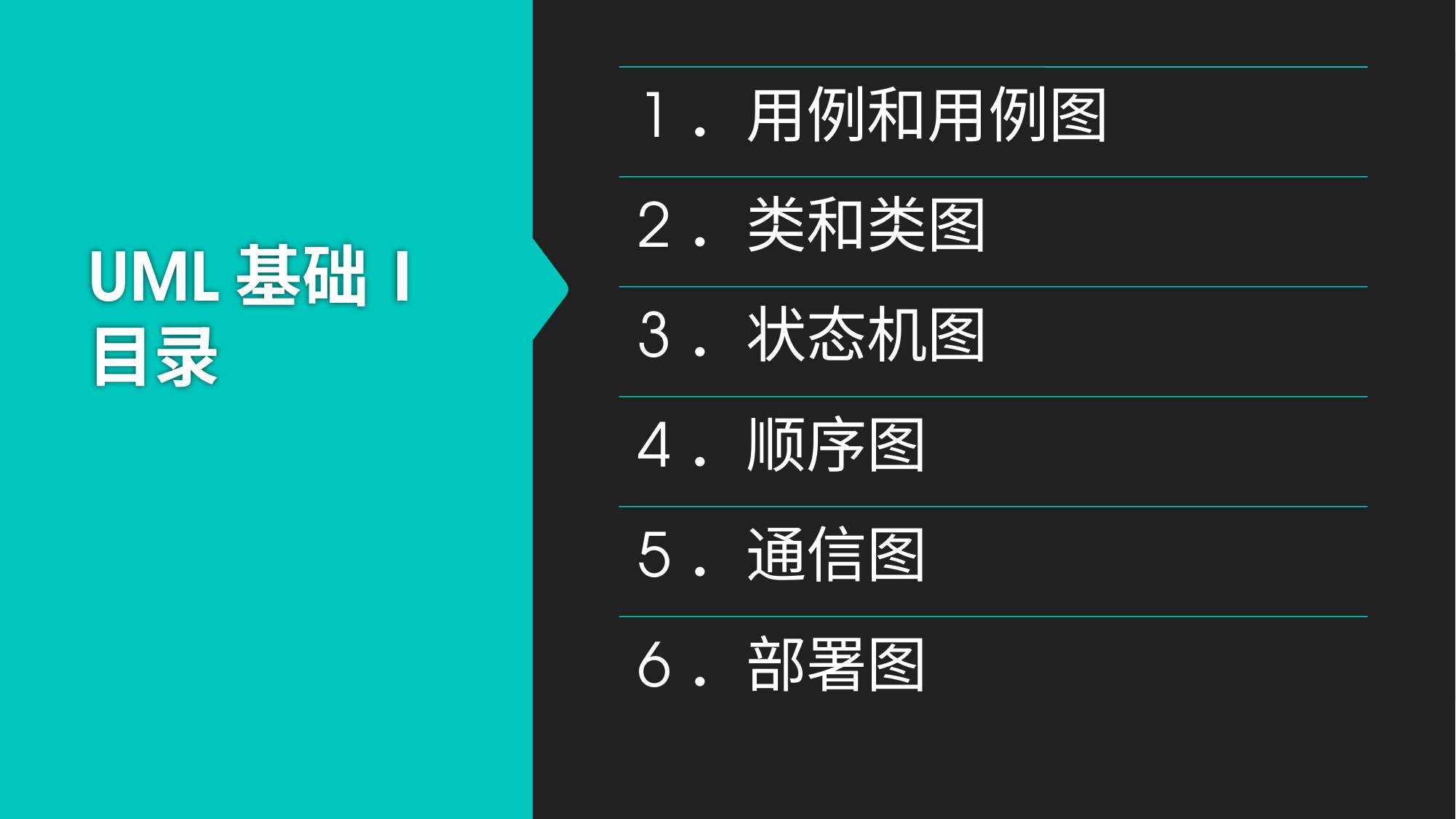

1．用例和用例图
2．类和类图
3．状态机图
4．顺序图
5．通信图
6．部署图

# UML基础Ⅰ目录